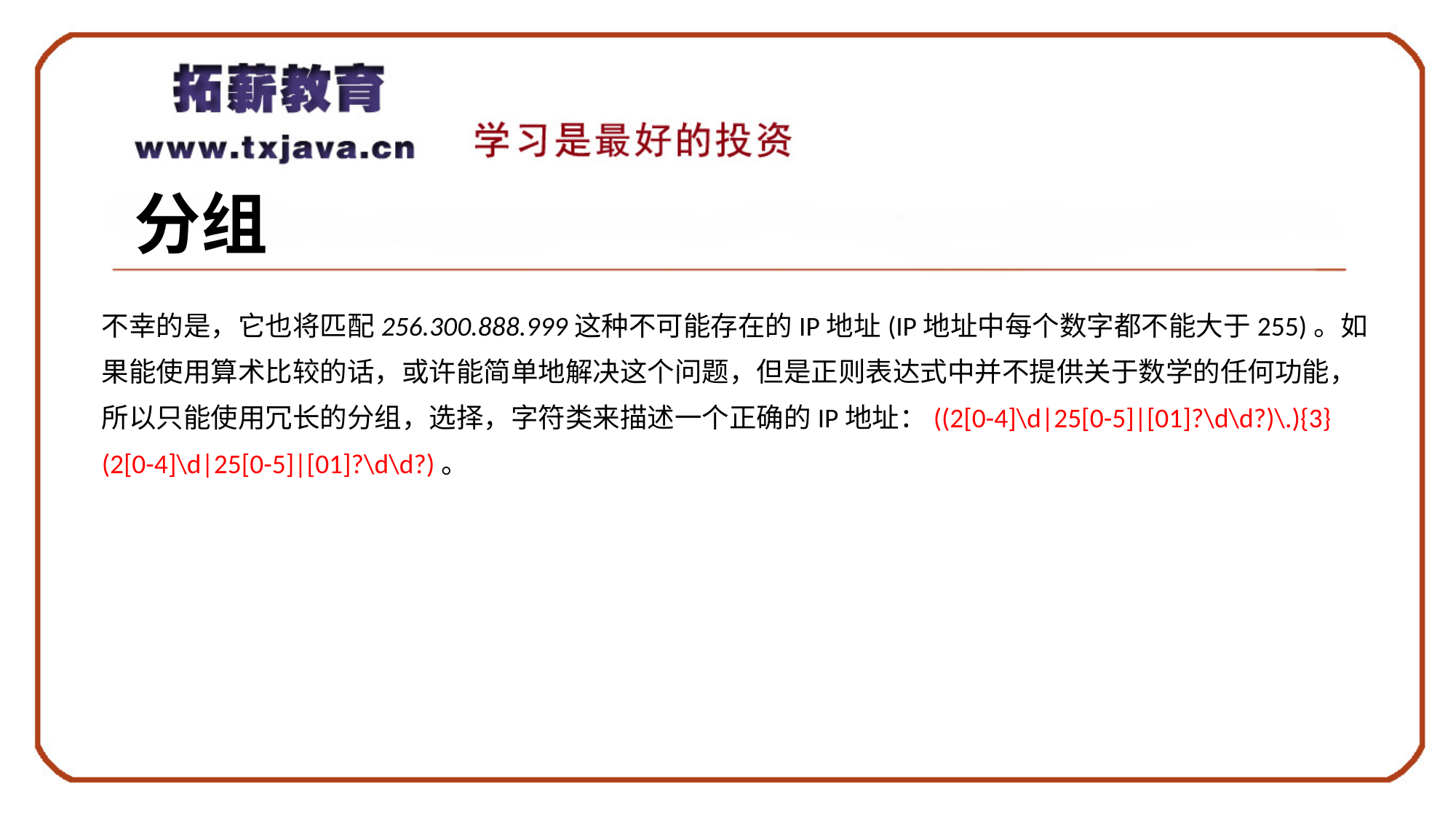

# 分组
不幸的是，它也将匹配256.300.888.999这种不可能存在的IP地址(IP地址中每个数字都不能大于255)。如果能使用算术比较的话，或许能简单地解决这个问题，但是正则表达式中并不提供关于数学的任何功能，所以只能使用冗长的分组，选择，字符类来描述一个正确的IP地址：((2[0-4]\d|25[0-5]|[01]?\d\d?)\.){3}(2[0-4]\d|25[0-5]|[01]?\d\d?)。